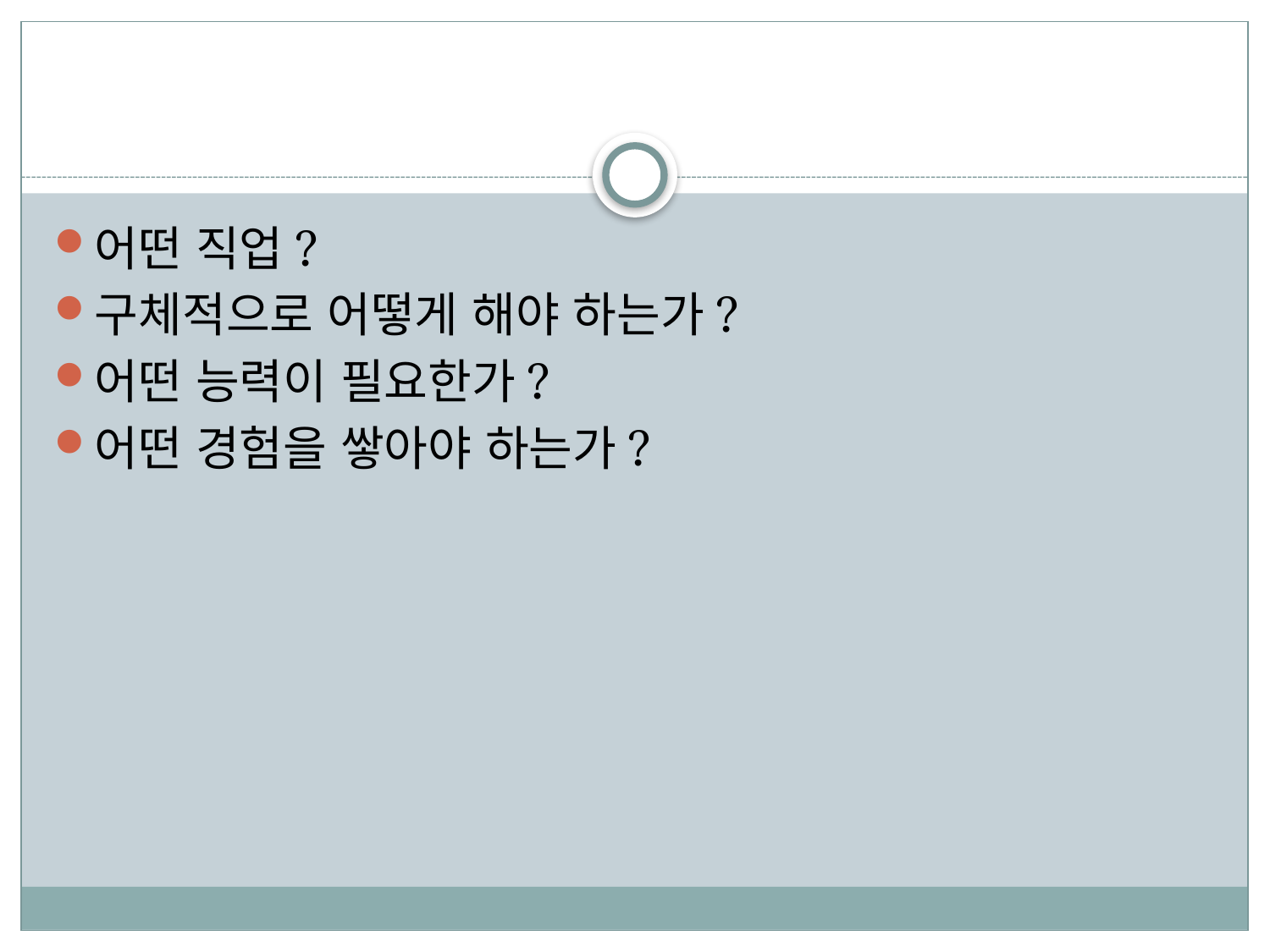

#
어떤 직업?
구체적으로 어떻게 해야 하는가?
어떤 능력이 필요한가?
어떤 경험을 쌓아야 하는가?